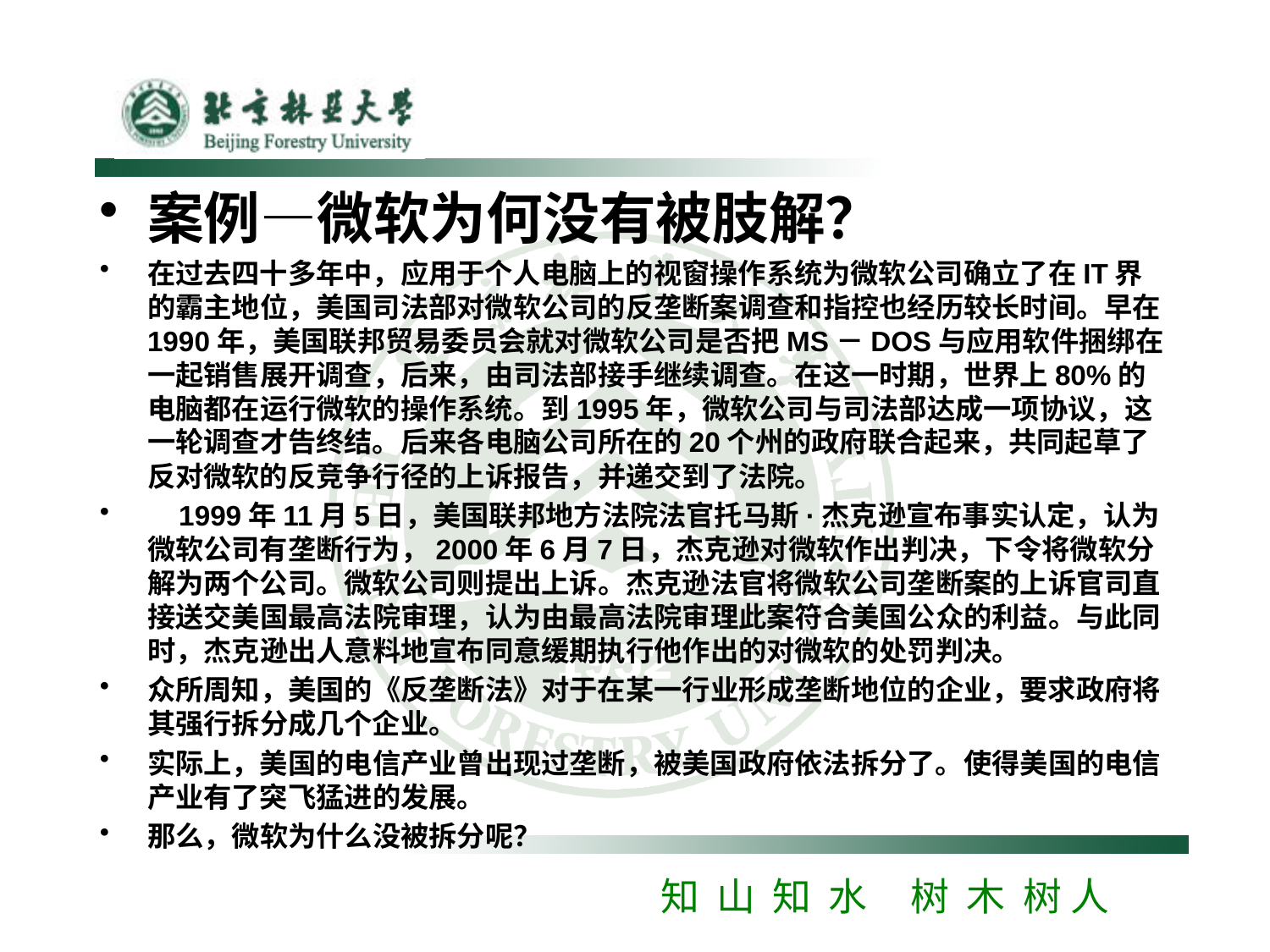

#
案例—微软为何没有被肢解？
在过去四十多年中，应用于个人电脑上的视窗操作系统为微软公司确立了在IT界的霸主地位，美国司法部对微软公司的反垄断案调查和指控也经历较长时间。早在1990年，美国联邦贸易委员会就对微软公司是否把MS－DOS与应用软件捆绑在一起销售展开调查，后来，由司法部接手继续调查。在这一时期，世界上80%的电脑都在运行微软的操作系统。到1995年，微软公司与司法部达成一项协议，这一轮调查才告终结。后来各电脑公司所在的20个州的政府联合起来，共同起草了反对微软的反竞争行径的上诉报告，并递交到了法院。
    1999年11月5日，美国联邦地方法院法官托马斯·杰克逊宣布事实认定，认为微软公司有垄断行为，2000年6月7日，杰克逊对微软作出判决，下令将微软分解为两个公司。微软公司则提出上诉。杰克逊法官将微软公司垄断案的上诉官司直接送交美国最高法院审理，认为由最高法院审理此案符合美国公众的利益。与此同时，杰克逊出人意料地宣布同意缓期执行他作出的对微软的处罚判决。
众所周知，美国的《反垄断法》对于在某一行业形成垄断地位的企业，要求政府将其强行拆分成几个企业。
实际上，美国的电信产业曾出现过垄断，被美国政府依法拆分了。使得美国的电信产业有了突飞猛进的发展。
那么，微软为什么没被拆分呢？